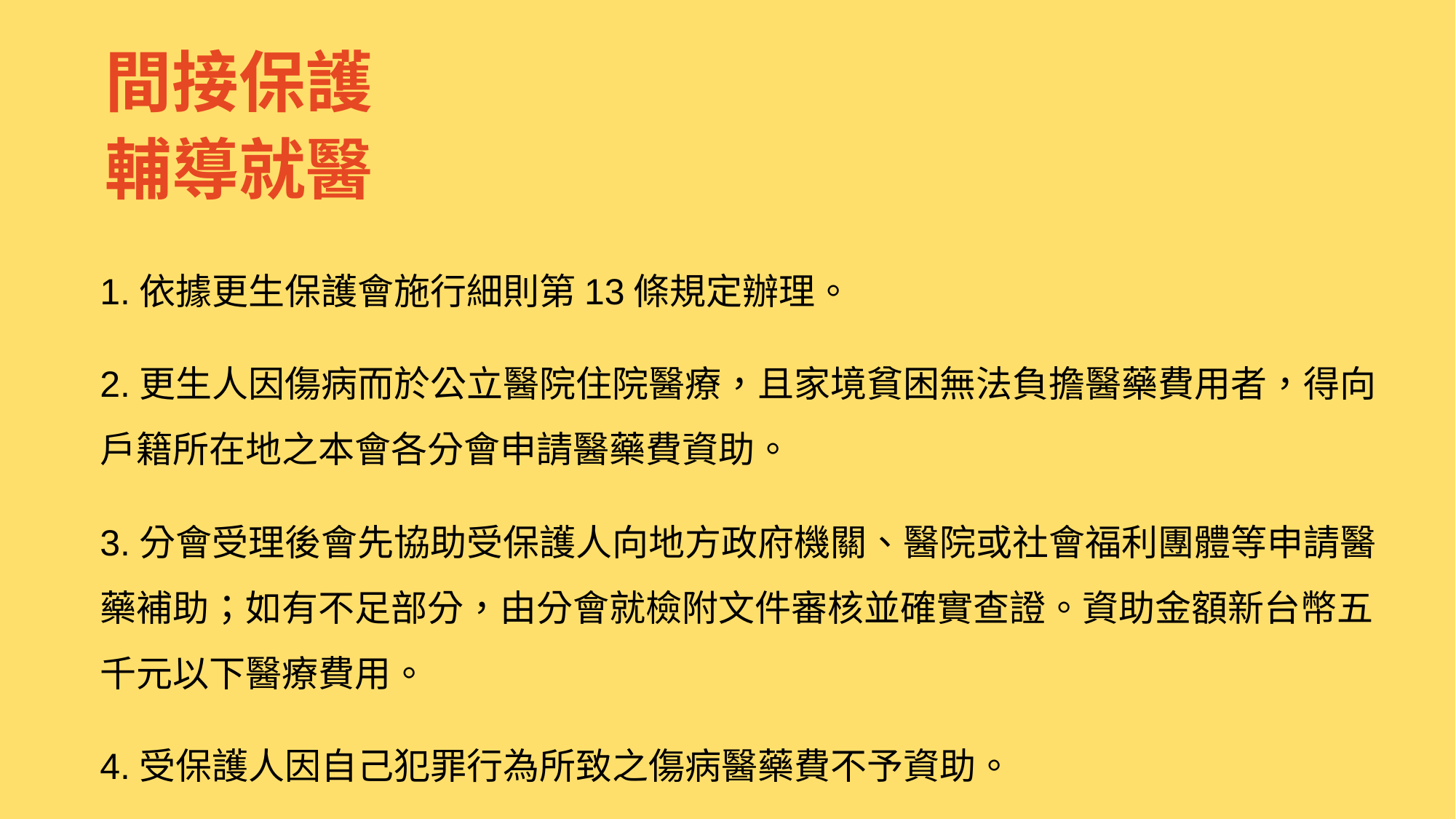

間接保護
輔導就醫
1.依據更生保護會施行細則第13條規定辦理。
2.更生人因傷病而於公立醫院住院醫療，且家境貧困無法負擔醫藥費用者，得向戶籍所在地之本會各分會申請醫藥費資助。
3.分會受理後會先協助受保護人向地方政府機關、醫院或社會福利團體等申請醫藥補助；如有不足部分，由分會就檢附文件審核並確實查證。資助金額新台幣五千元以下醫療費用。
4.受保護人因自己犯罪行為所致之傷病醫藥費不予資助。